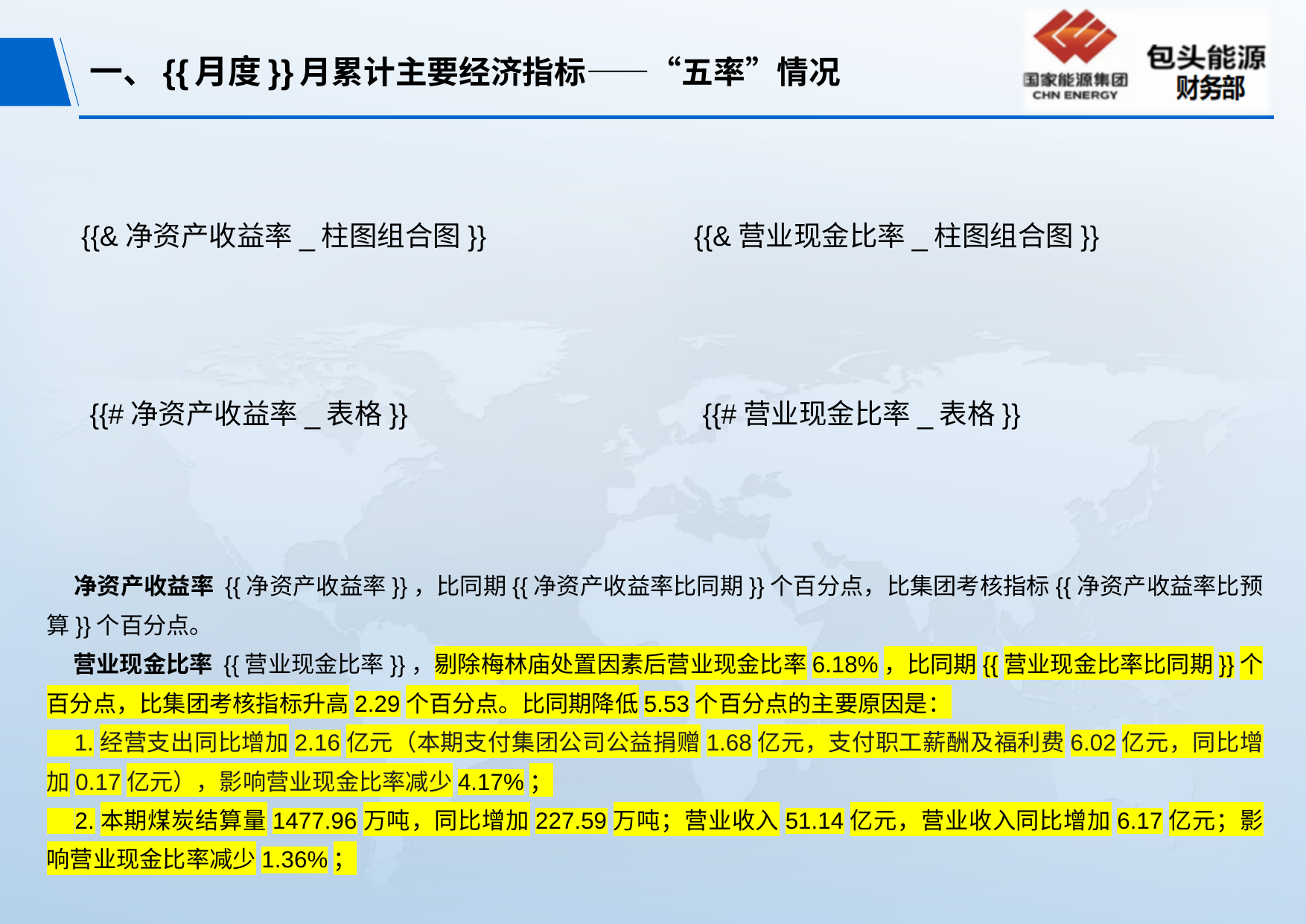

# 一、{{月度}}月累计主要经济指标——“五率”情况
{{&净资产收益率_柱图组合图}}
{{&营业现金比率_柱图组合图}}
{{#净资产收益率_表格}}
{{#营业现金比率_表格}}
|  |
| --- |
    净资产收益率 {{净资产收益率}}，比同期{{净资产收益率比同期}}个百分点，比集团考核指标{{净资产收益率比预算}}个百分点。
    营业现金比率 {{营业现金比率}}，剔除梅林庙处置因素后营业现金比率6.18%，比同期{{营业现金比率比同期}}个百分点，比集团考核指标升高2.29个百分点。比同期降低5.53个百分点的主要原因是：
    1.经营支出同比增加2.16亿元（本期支付集团公司公益捐赠1.68亿元，支付职工薪酬及福利费6.02亿元，同比增加0.17亿元），影响营业现金比率减少4.17%；
    2.本期煤炭结算量1477.96万吨，同比增加227.59万吨；营业收入51.14亿元，营业收入同比增加6.17亿元；影响营业现金比率减少1.36%；

22